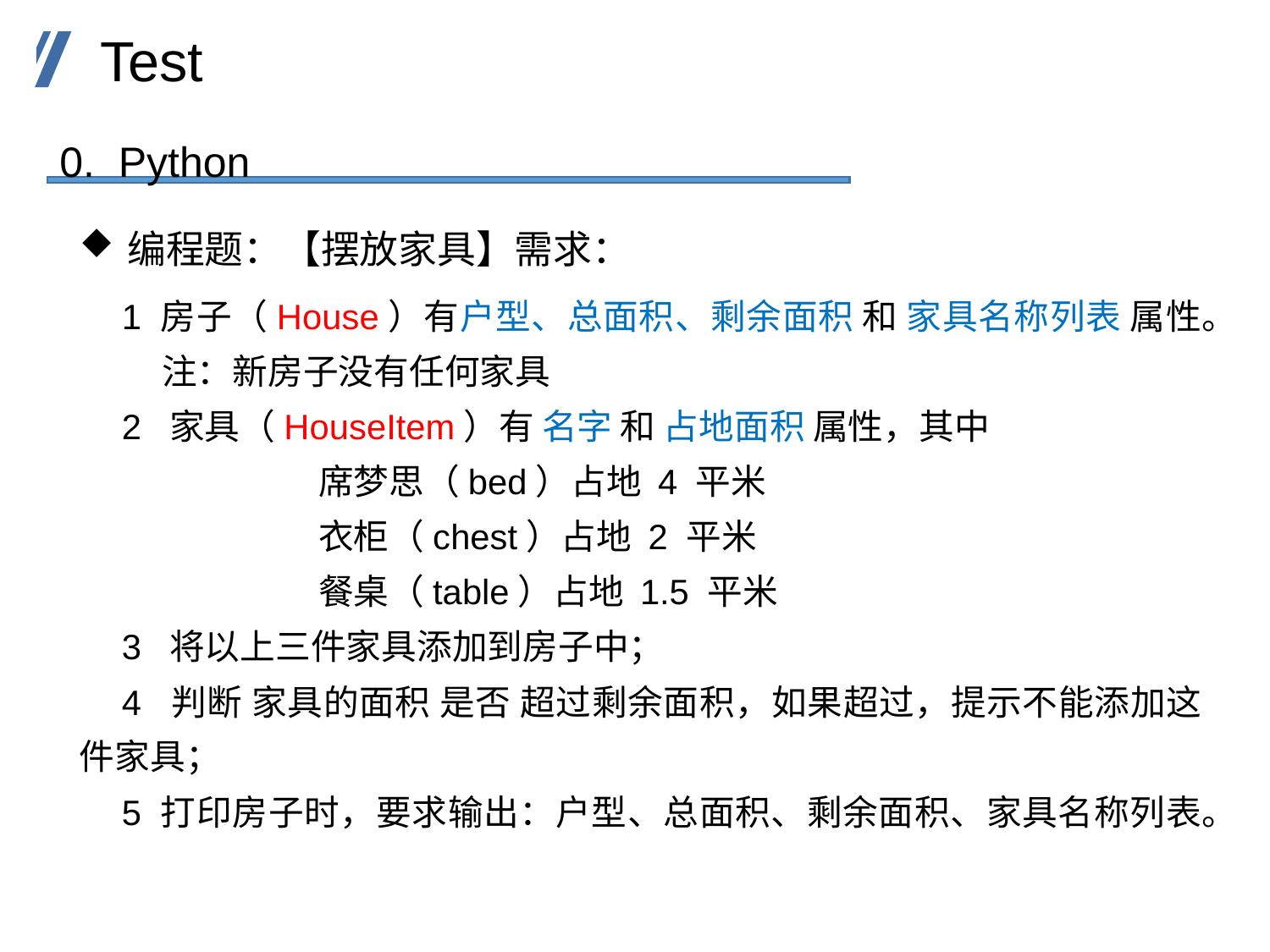

Test
0.  Python

编程题：【摆放家具】需求：
1 房子（House）有户型、总面积、剩余面积 和 家具名称列表 属性。
    注：新房子没有任何家具
2  家具（HouseItem）有 名字 和 占地面积 属性，其中
                        席梦思（bed）占地 4 平米
                        衣柜（chest）占地 2 平米
                        餐桌（table）占地 1.5 平米
3  将以上三件家具添加到房子中；
4  判断 家具的面积 是否 超过剩余面积，如果超过，提示不能添加这件家具；
5 打印房子时，要求输出：户型、总面积、剩余面积、家具名称列表。